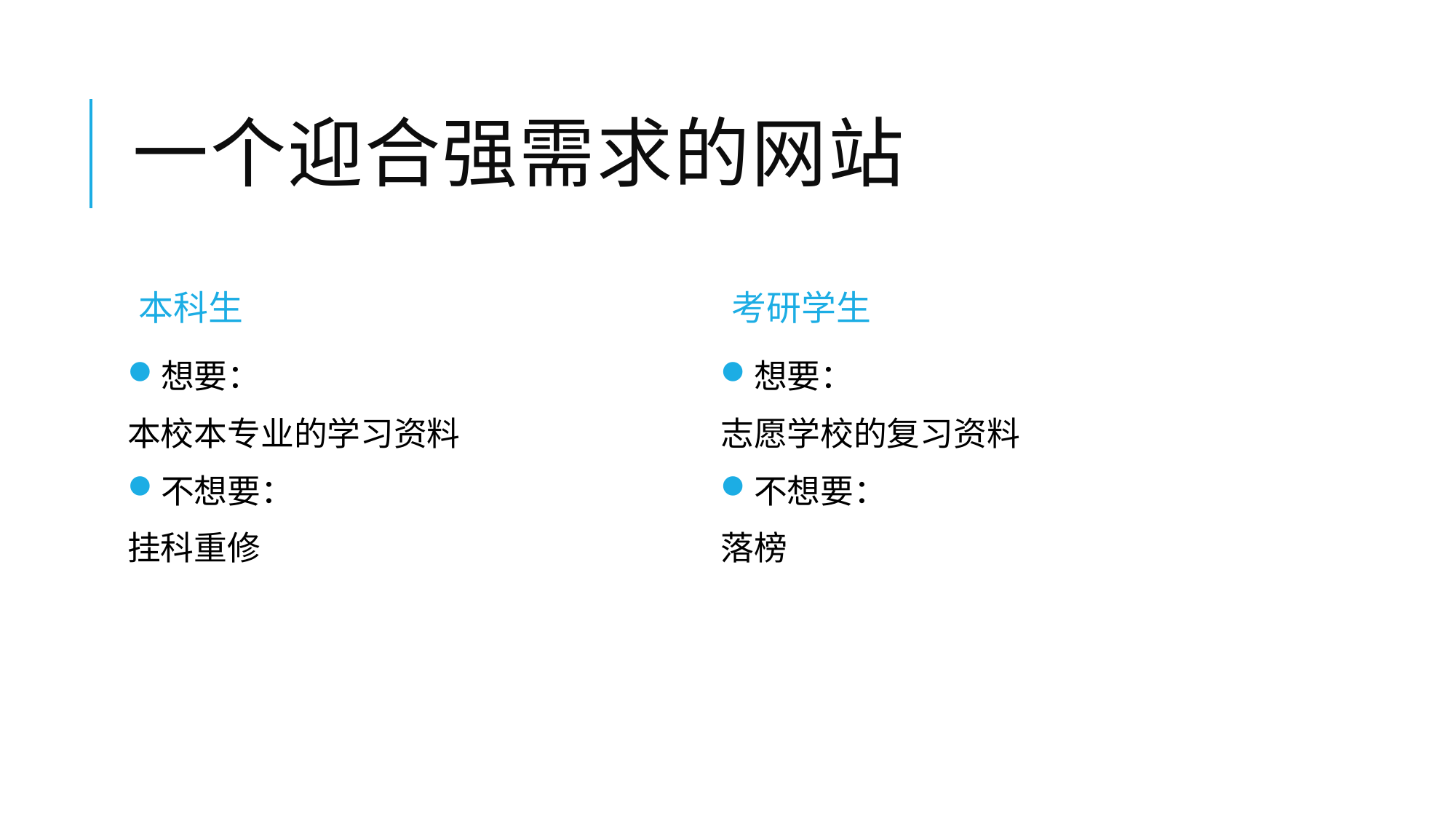

# 一个迎合强需求的网站
本科生
考研学生
想要：
本校本专业的学习资料
不想要：
挂科重修
想要：
志愿学校的复习资料
不想要：
落榜